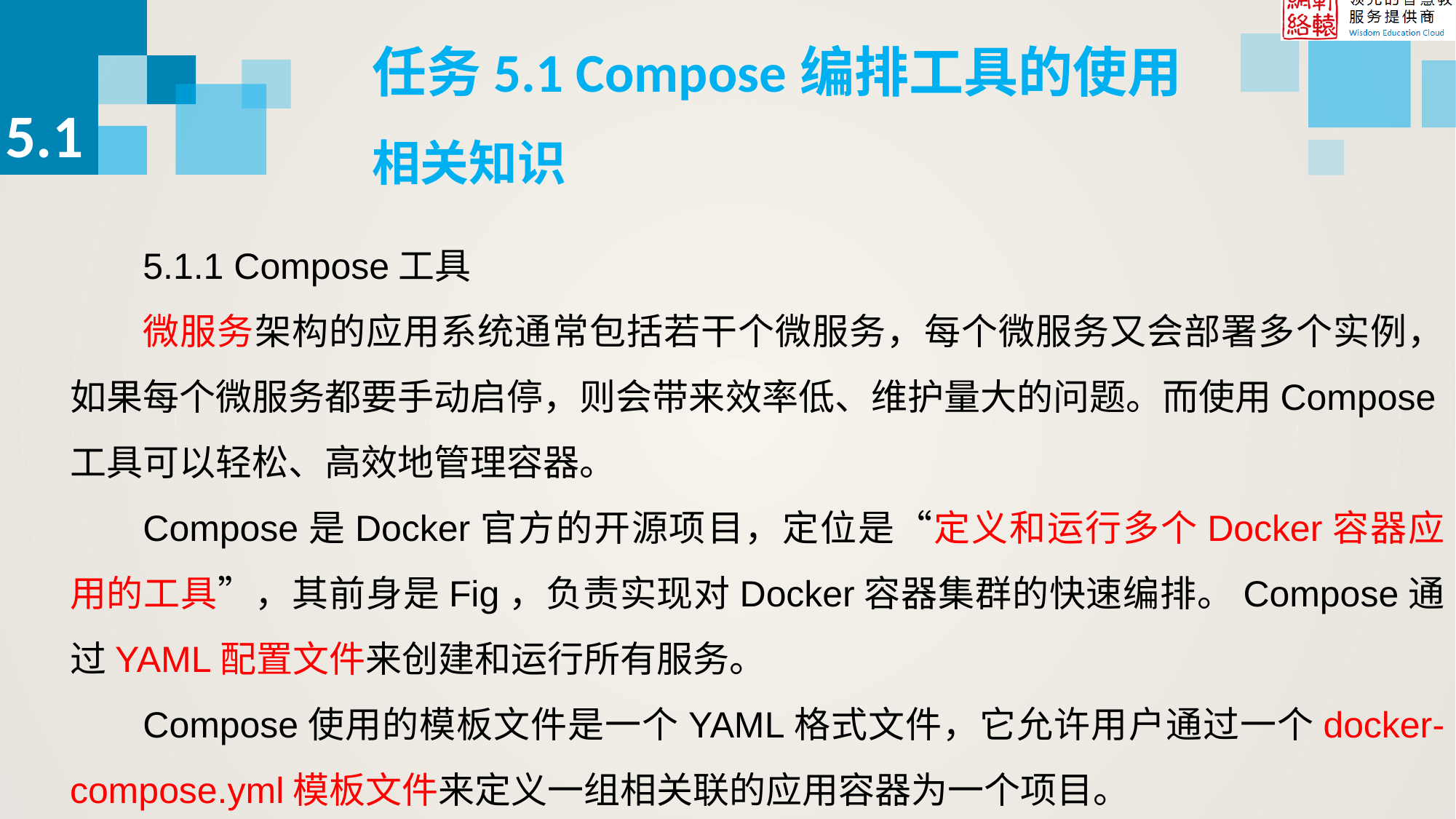

任务5.1 Compose编排工具的使用
5.1
相关知识
5.1.1 Compose工具
微服务架构的应用系统通常包括若干个微服务，每个微服务又会部署多个实例，如果每个微服务都要手动启停，则会带来效率低、维护量大的问题。而使用Compose工具可以轻松、高效地管理容器。
Compose是Docker官方的开源项目，定位是“定义和运行多个Docker容器应用的工具”，其前身是Fig，负责实现对Docker容器集群的快速编排。Compose通过YAML配置文件来创建和运行所有服务。
Compose使用的模板文件是一个YAML格式文件，它允许用户通过一个docker-compose.yml模板文件来定义一组相关联的应用容器为一个项目。